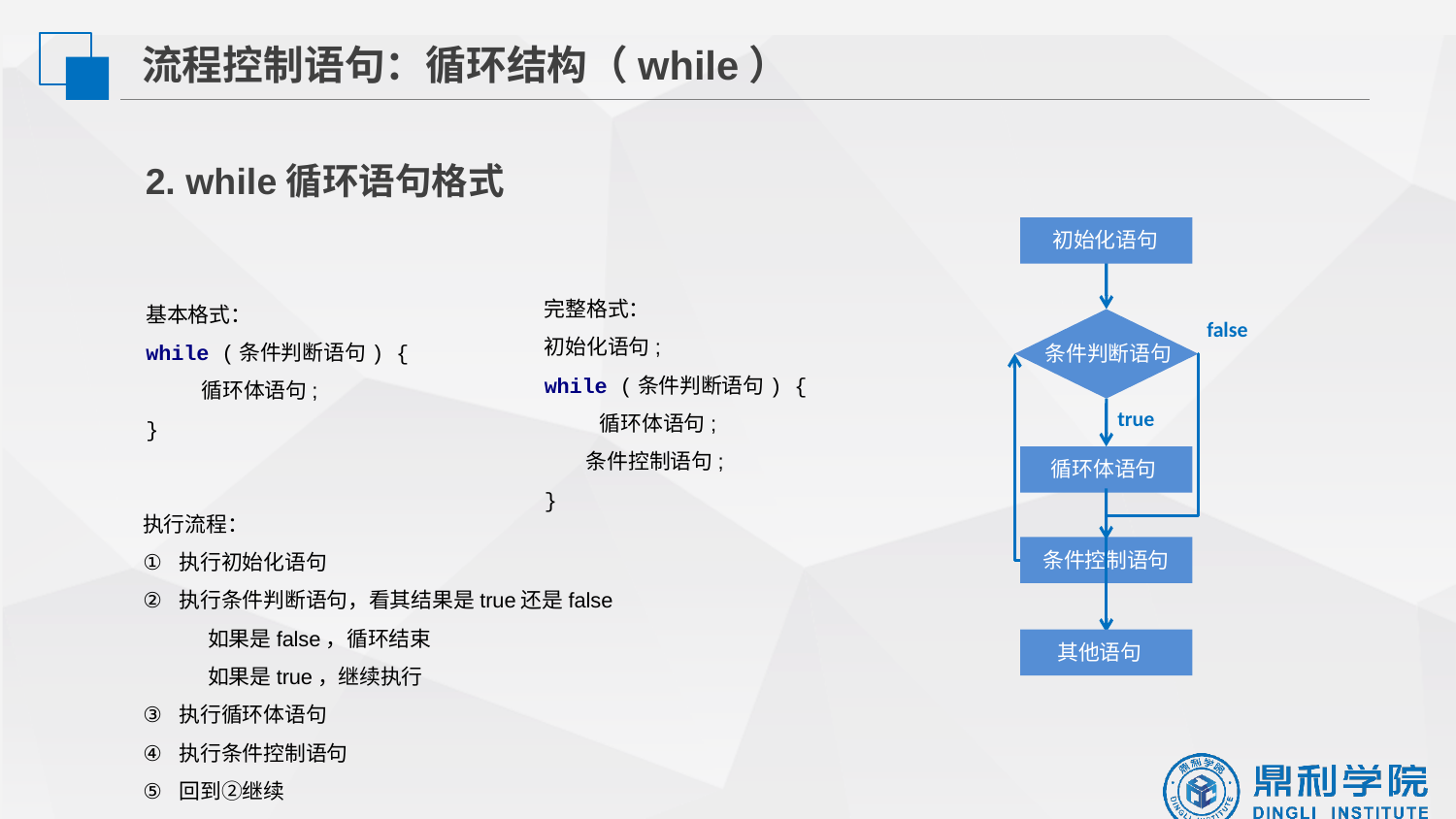

流程控制语句：循环结构（while）

2. while循环语句格式

初始化语句
语句体
完整格式：
初始化语句;
while (条件判断语句) {
    循环体语句;
        条件控制语句;
}
基本格式：
while (条件判断语句) {
    循环体语句;
}

false
条件判断语句
true

循环体语句
执行流程：
执行初始化语句
执行条件判断语句，看其结果是true还是false
             如果是false，循环结束
             如果是true，继续执行
执行循环体语句
执行条件控制语句
回到②继续

条件控制语句

其他语句